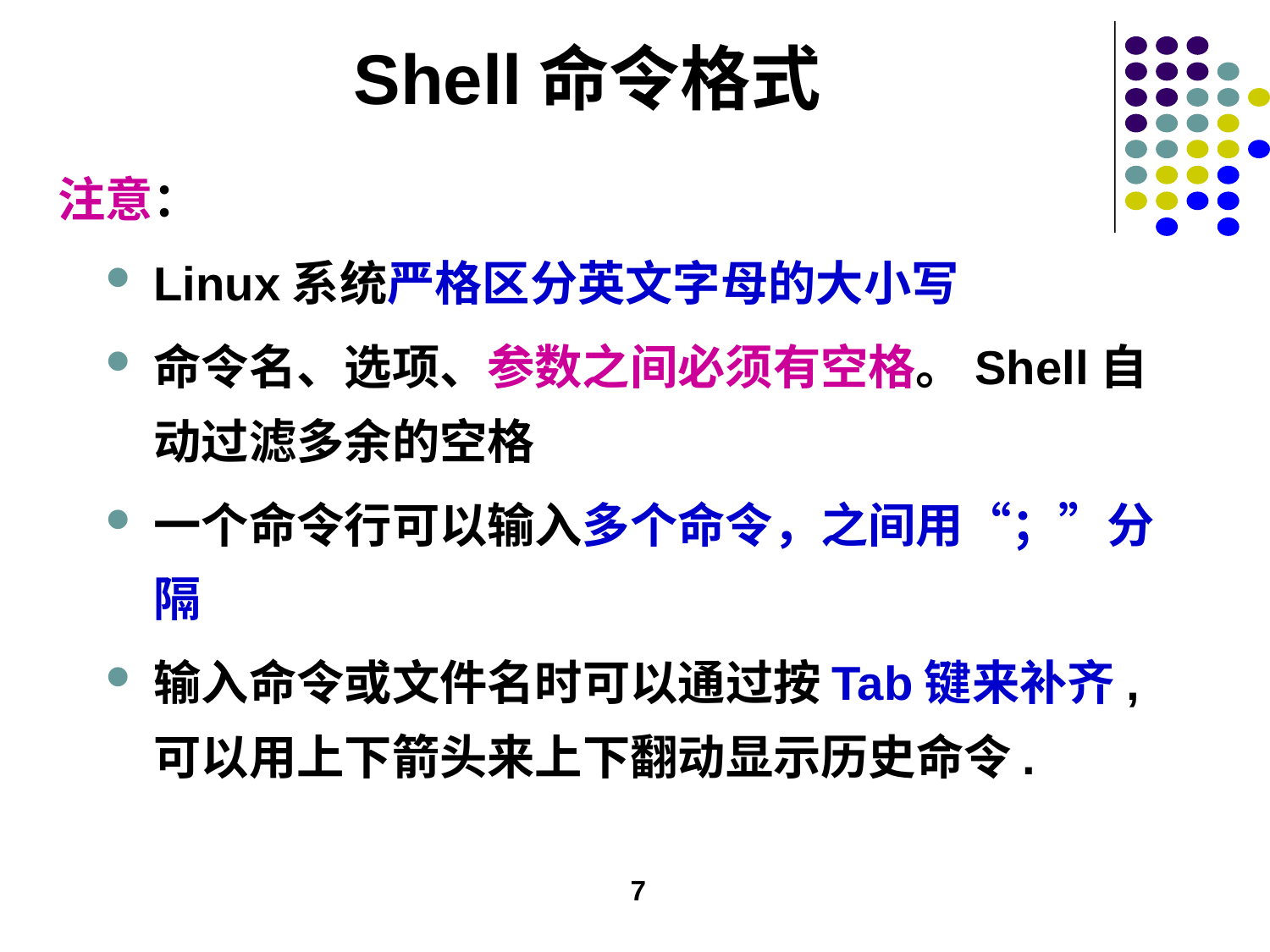

# Shell命令格式
注意：
Linux系统严格区分英文字母的大小写
命令名、选项、参数之间必须有空格。Shell自动过滤多余的空格
一个命令行可以输入多个命令，之间用“；”分隔
输入命令或文件名时可以通过按Tab键来补齐,可以用上下箭头来上下翻动显示历史命令.

7